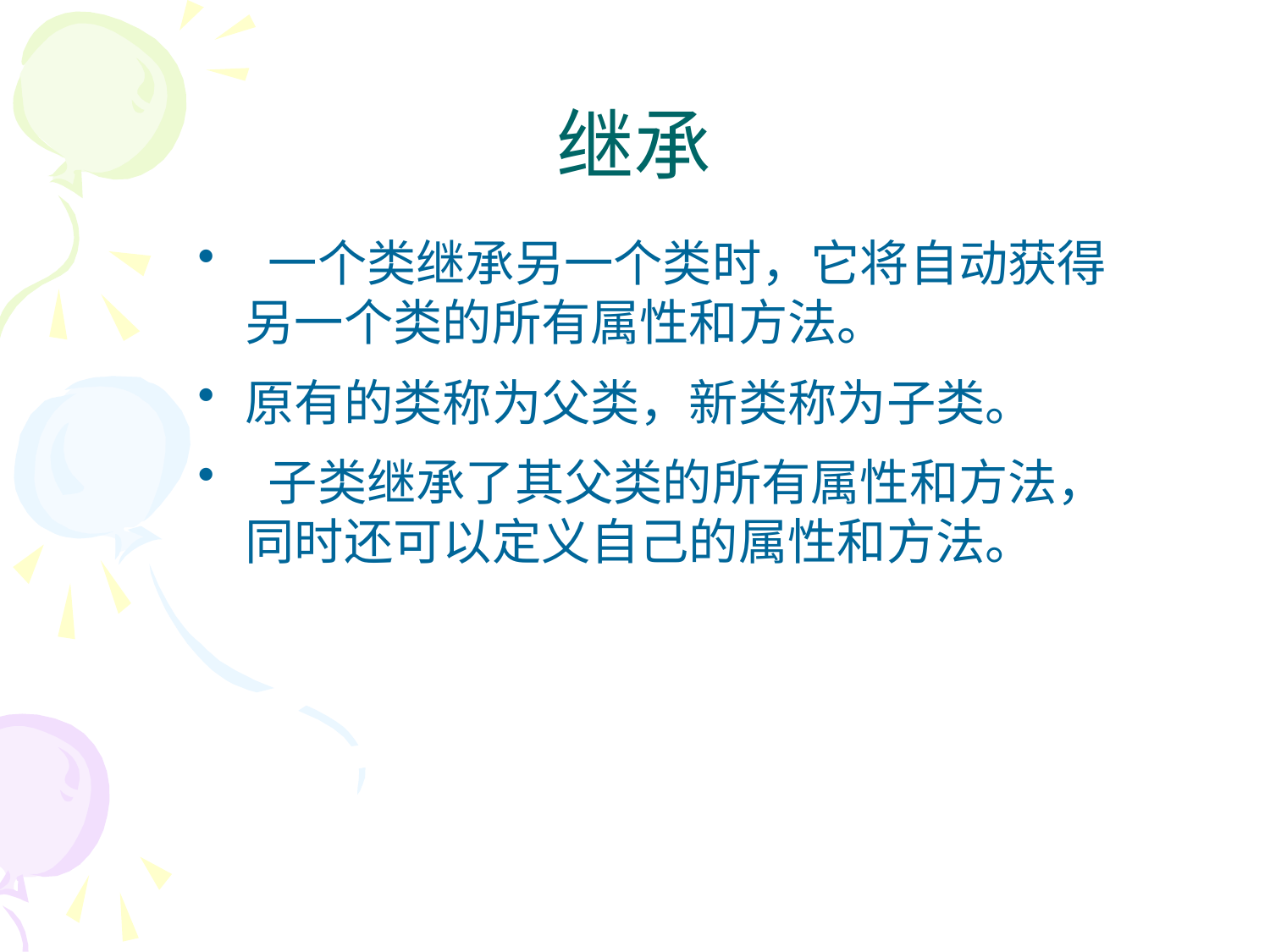

# 继承
 一个类继承另一个类时，它将自动获得另一个类的所有属性和方法。
原有的类称为父类，新类称为子类。
 子类继承了其父类的所有属性和方法，同时还可以定义自己的属性和方法。